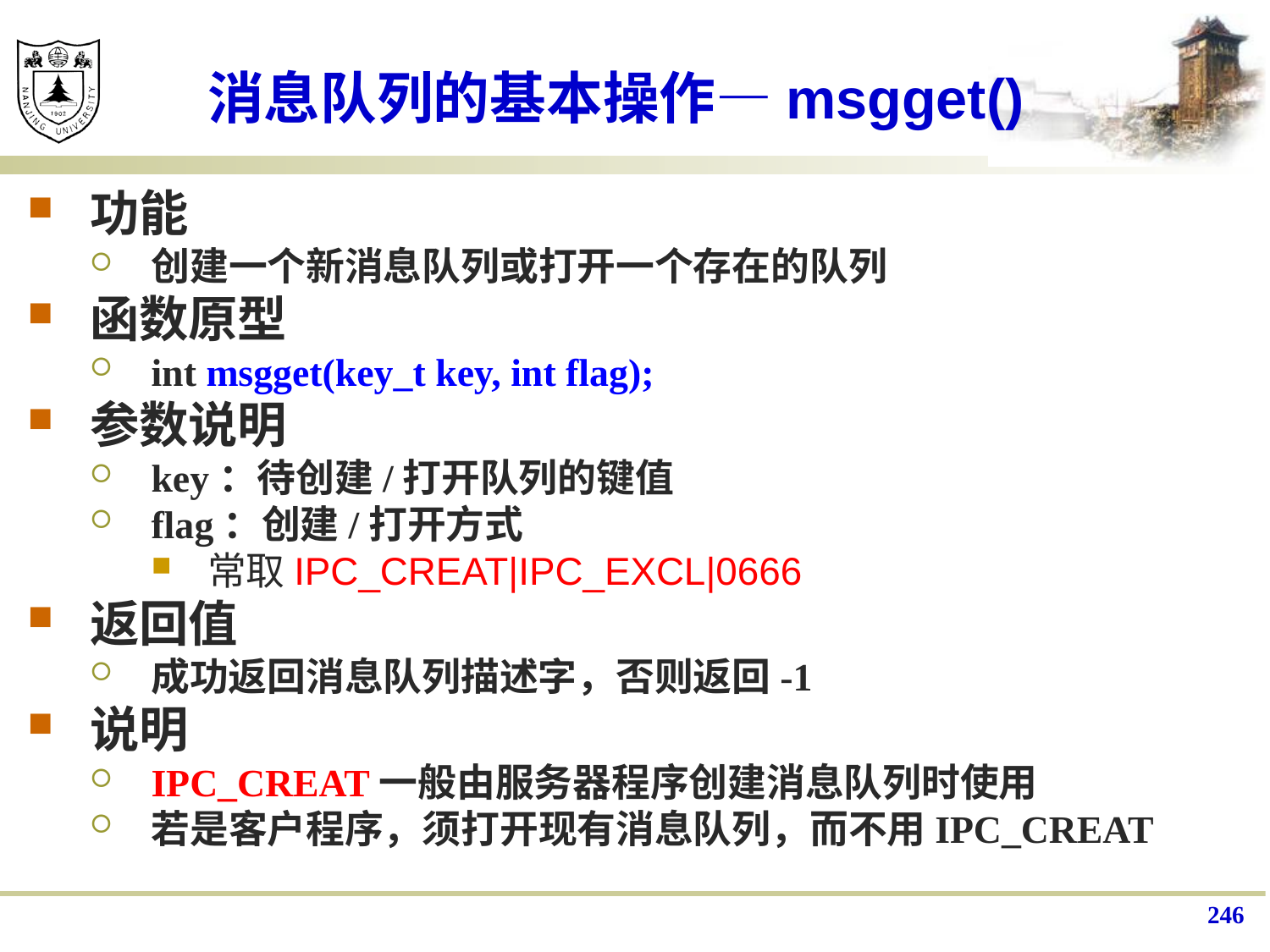

# 消息队列的基本操作—msgget()
功能
创建一个新消息队列或打开一个存在的队列
函数原型
int msgget(key_t key, int flag);
参数说明
key：待创建/打开队列的键值
flag：创建/打开方式
常取IPC_CREAT|IPC_EXCL|0666
返回值
成功返回消息队列描述字，否则返回-1
说明
IPC_CREAT一般由服务器程序创建消息队列时使用
若是客户程序，须打开现有消息队列，而不用IPC_CREAT
246